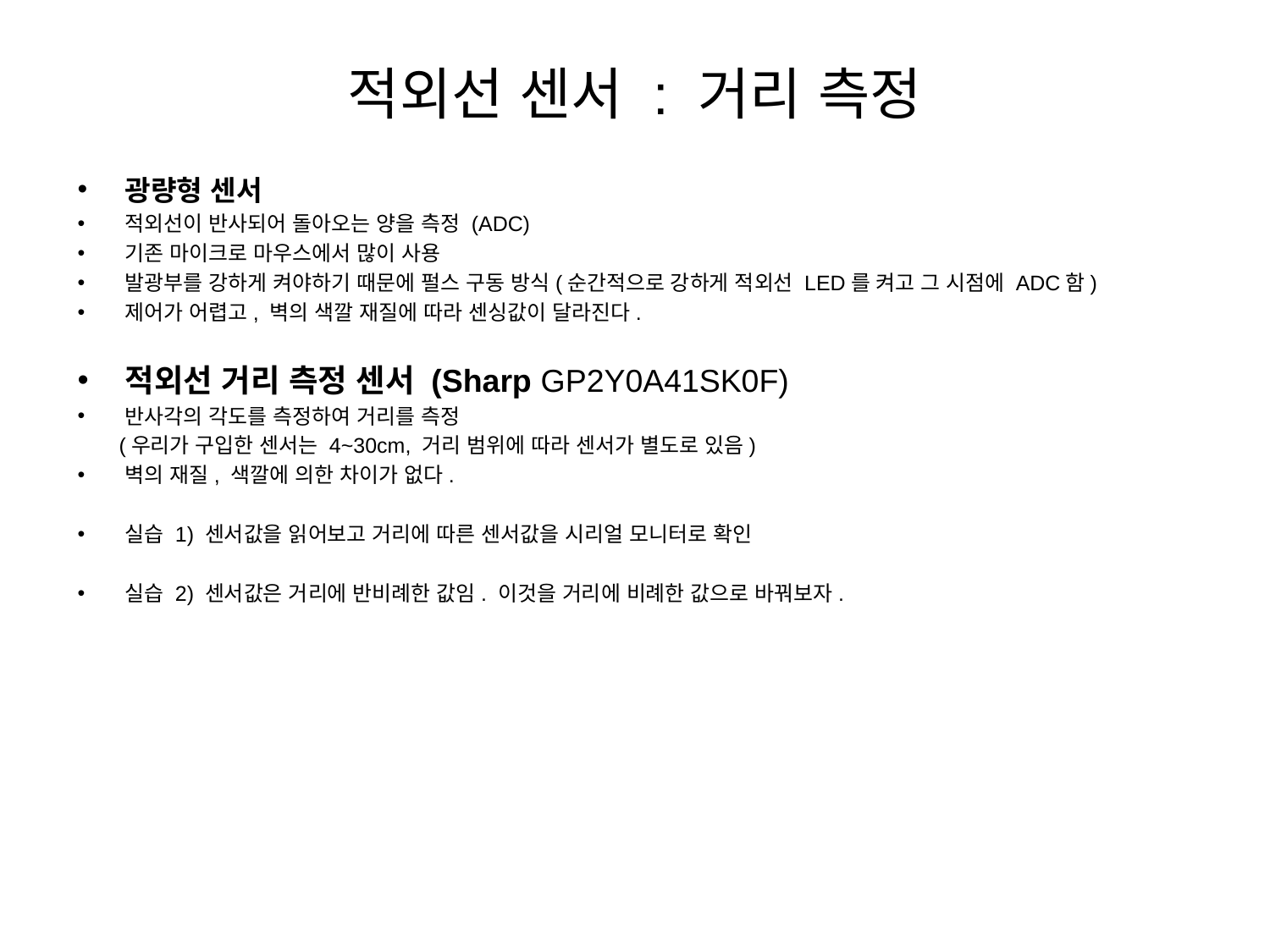

# 적외선 센서 : 거리 측정
광량형 센서
적외선이 반사되어 돌아오는 양을 측정 (ADC)
기존 마이크로 마우스에서 많이 사용
발광부를 강하게 켜야하기 때문에 펄스 구동 방식(순간적으로 강하게 적외선 LED를 켜고 그 시점에 ADC함)
제어가 어렵고, 벽의 색깔 재질에 따라 센싱값이 달라진다.

적외선 거리 측정 센서 (Sharp GP2Y0A41SK0F)
반사각의 각도를 측정하여 거리를 측정
       (우리가 구입한 센서는 4~30cm, 거리 범위에 따라 센서가 별도로 있음)
벽의 재질, 색깔에 의한 차이가 없다.

실습 1) 센서값을 읽어보고 거리에 따른 센서값을 시리얼 모니터로 확인

실습 2) 센서값은 거리에 반비례한 값임. 이것을 거리에 비례한 값으로 바꿔보자.